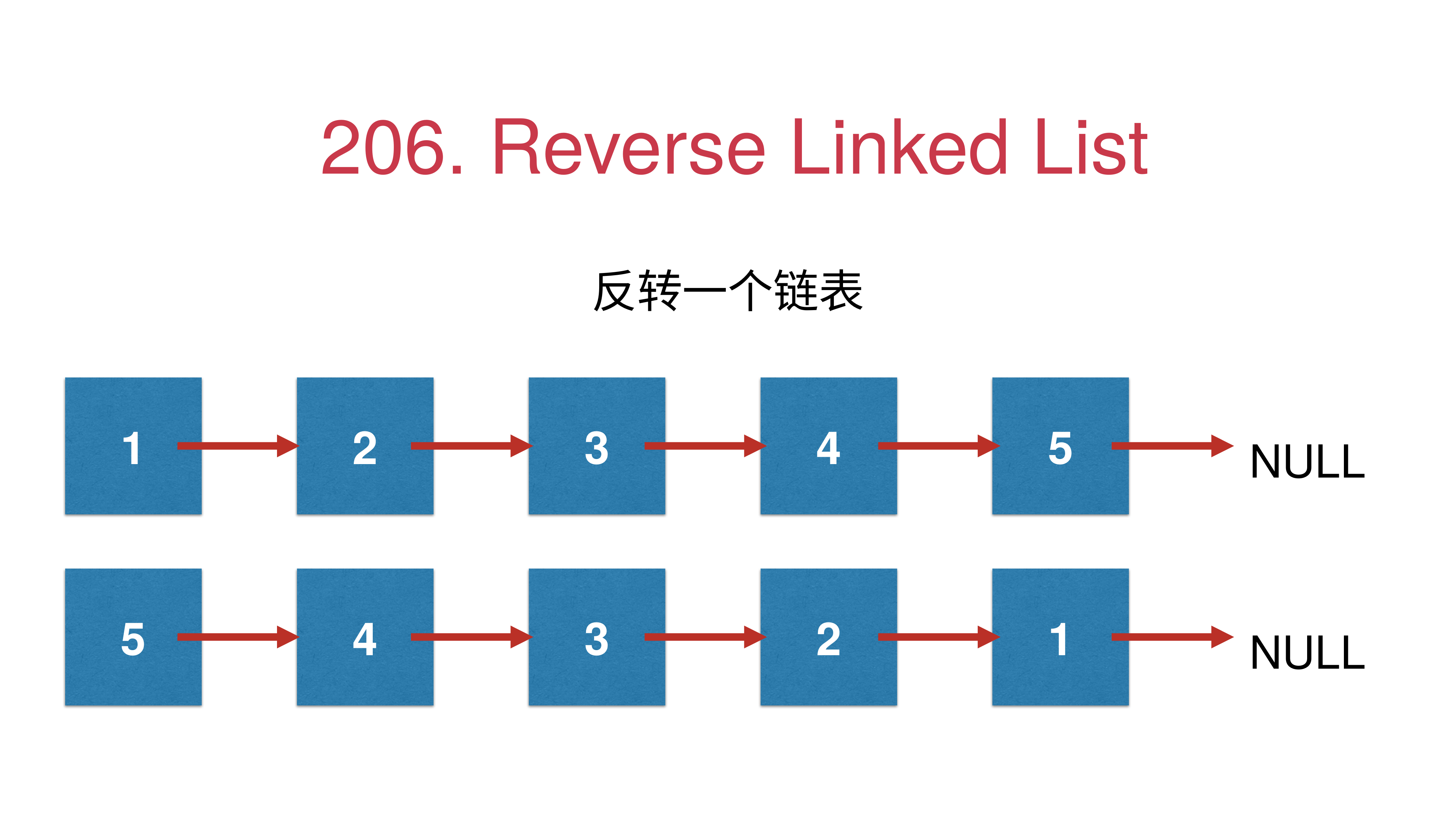

# 206. Reverse Linked List
反转一个链表
1
2
3
4
5
NULL

5
4
3
2
1
NULL